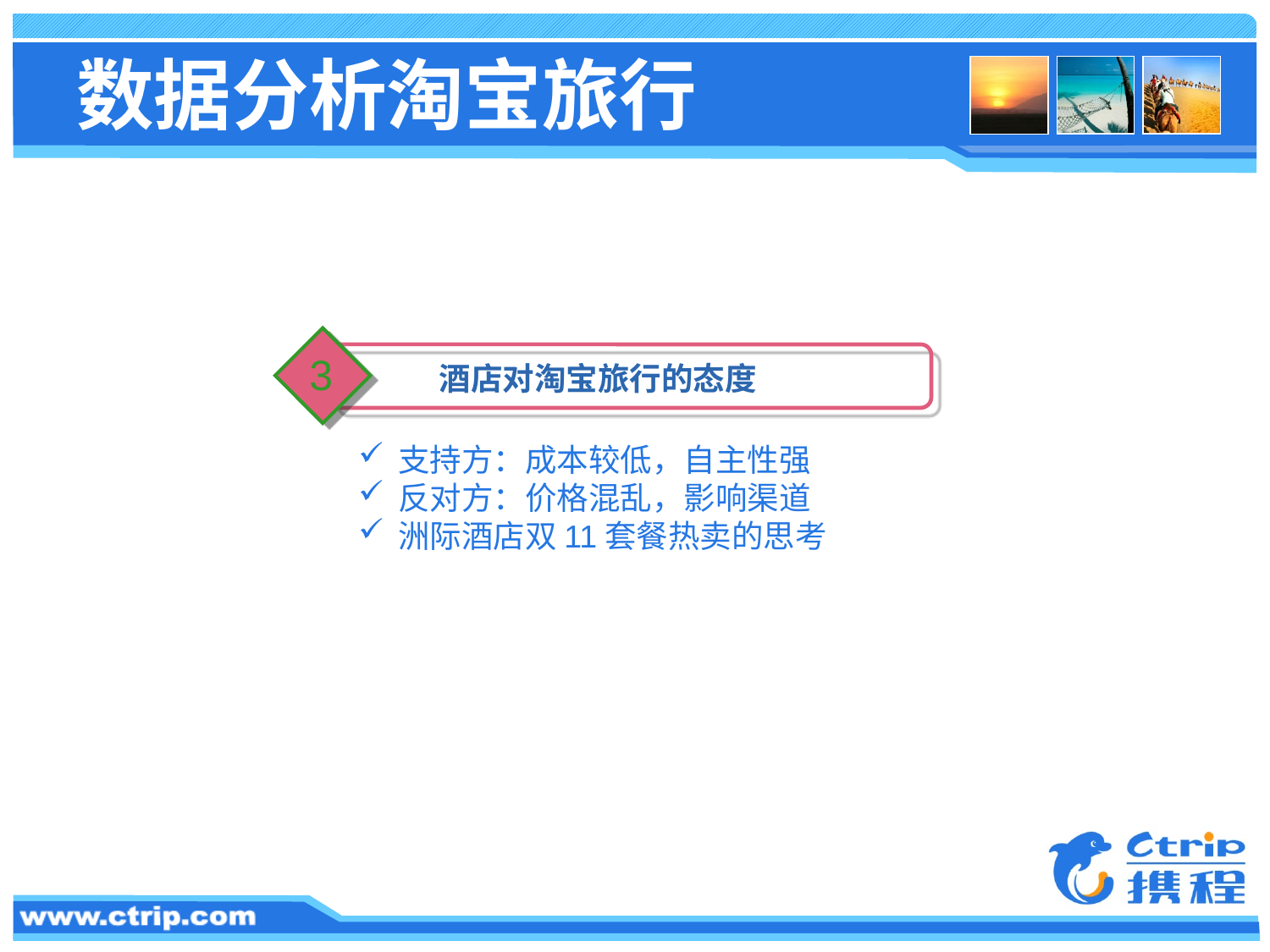

# 数据分析淘宝旅行

3

酒店对淘宝旅行的态度
支持方：成本较低，自主性强
反对方：价格混乱，影响渠道
洲际酒店双11套餐热卖的思考